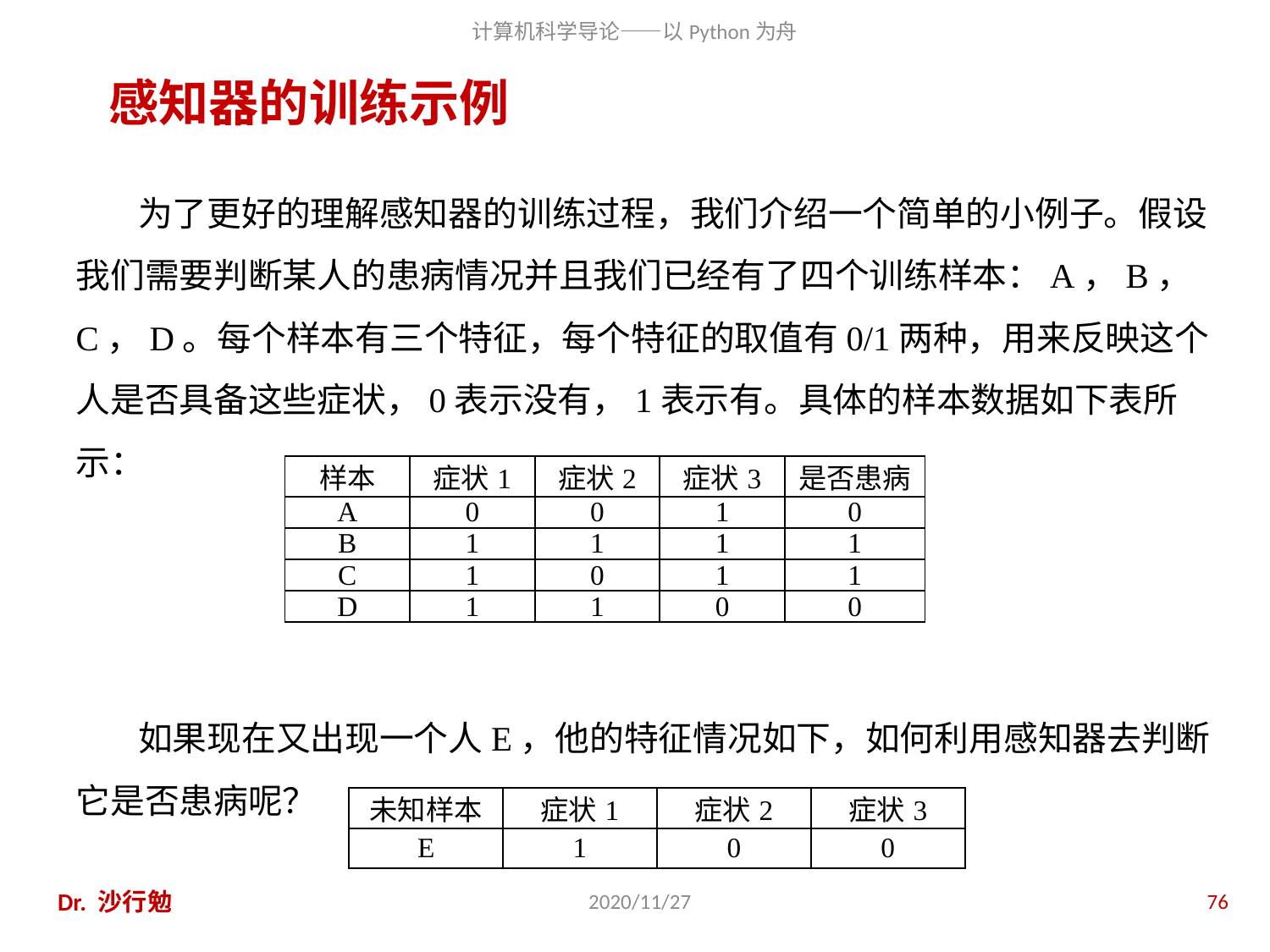

# 感知器的训练示例
为了更好的理解感知器的训练过程，我们介绍一个简单的小例子。假设我们需要判断某人的患病情况并且我们已经有了四个训练样本：A，B，C，D。每个样本有三个特征，每个特征的取值有0/1两种，用来反映这个人是否具备这些症状，0表示没有，1表示有。具体的样本数据如下表所示：

如果现在又出现一个人E，他的特征情况如下，如何利用感知器去判断它是否患病呢？

| 样本 | 症状1 | 症状2 | 症状3 | 是否患病 |
| --- | --- | --- | --- | --- |
| A | 0 | 0 | 1 | 0 |
| B | 1 | 1 | 1 | 1 |
| C | 1 | 0 | 1 | 1 |
| D | 1 | 1 | 0 | 0 |
| 未知样本 | 症状1 | 症状2 | 症状3 |
| --- | --- | --- | --- |
| E | 1 | 0 | 0 |
Dr. 沙行勉
2020/11/27
76